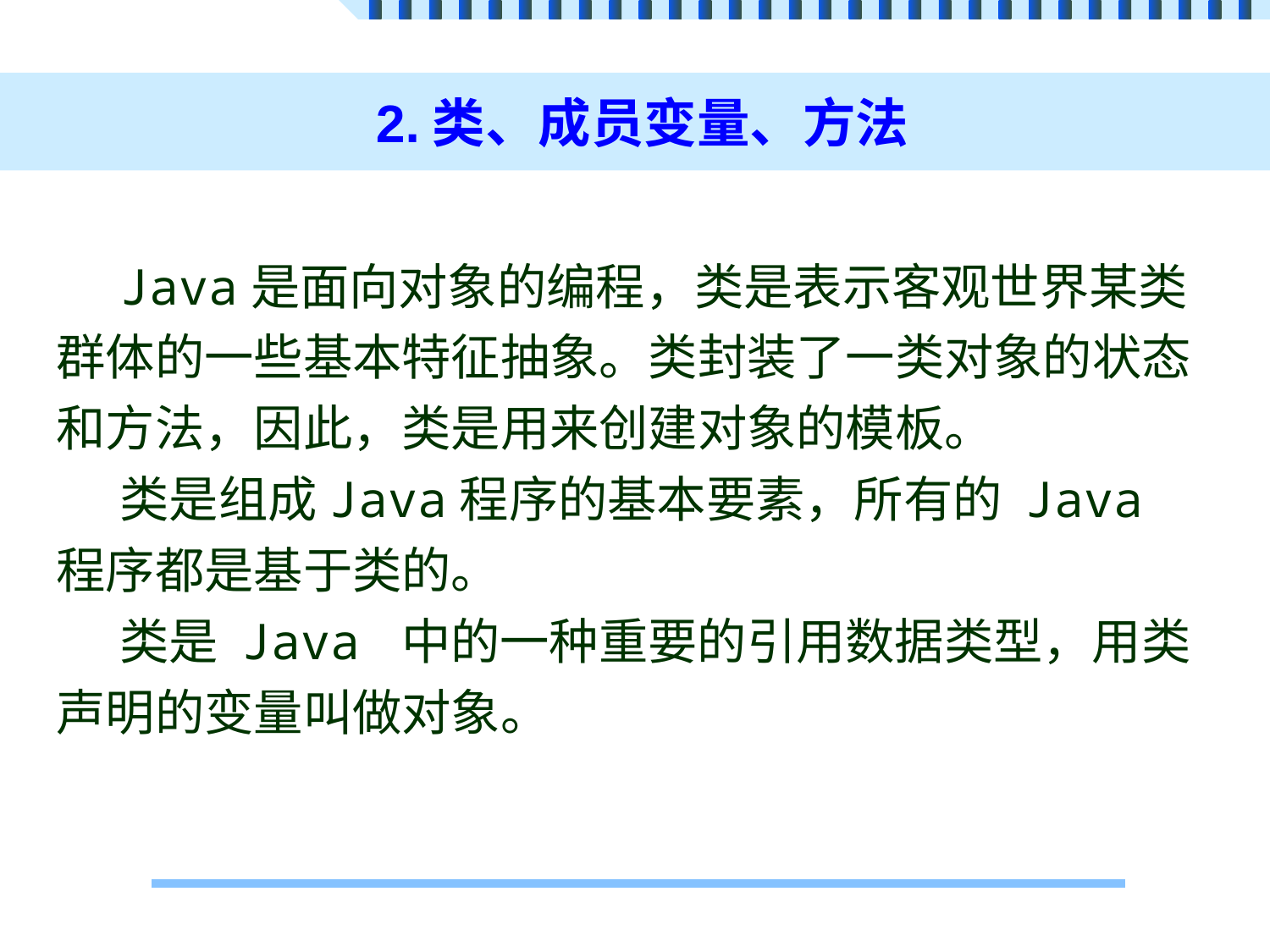

# 2.类、成员变量、方法
Java是面向对象的编程，类是表示客观世界某类群体的一些基本特征抽象。类封装了一类对象的状态和方法，因此，类是用来创建对象的模板。
类是组成Java程序的基本要素，所有的 Java 程序都是基于类的。
类是 Java 中的一种重要的引用数据类型，用类声明的变量叫做对象。